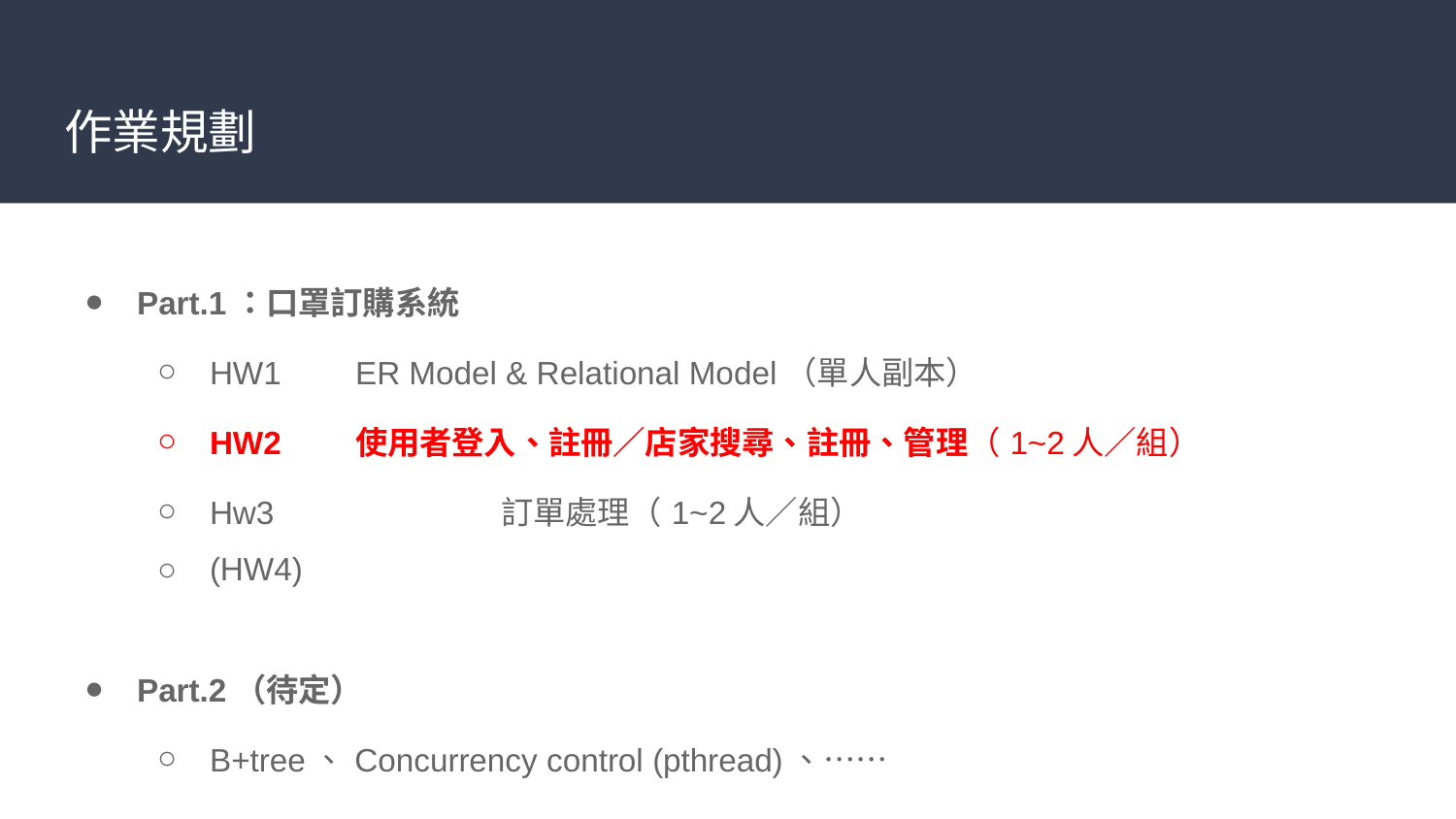

# 作業規劃
Part.1：口罩訂購系統
HW1	ER Model & Relational Model（單人副本）
HW2	使用者登入、註冊／店家搜尋、註冊、管理（1~2人／組）
Hw3		訂單處理（1~2人／組）
(HW4)
Part.2（待定）
B+tree、Concurrency control (pthread)、……